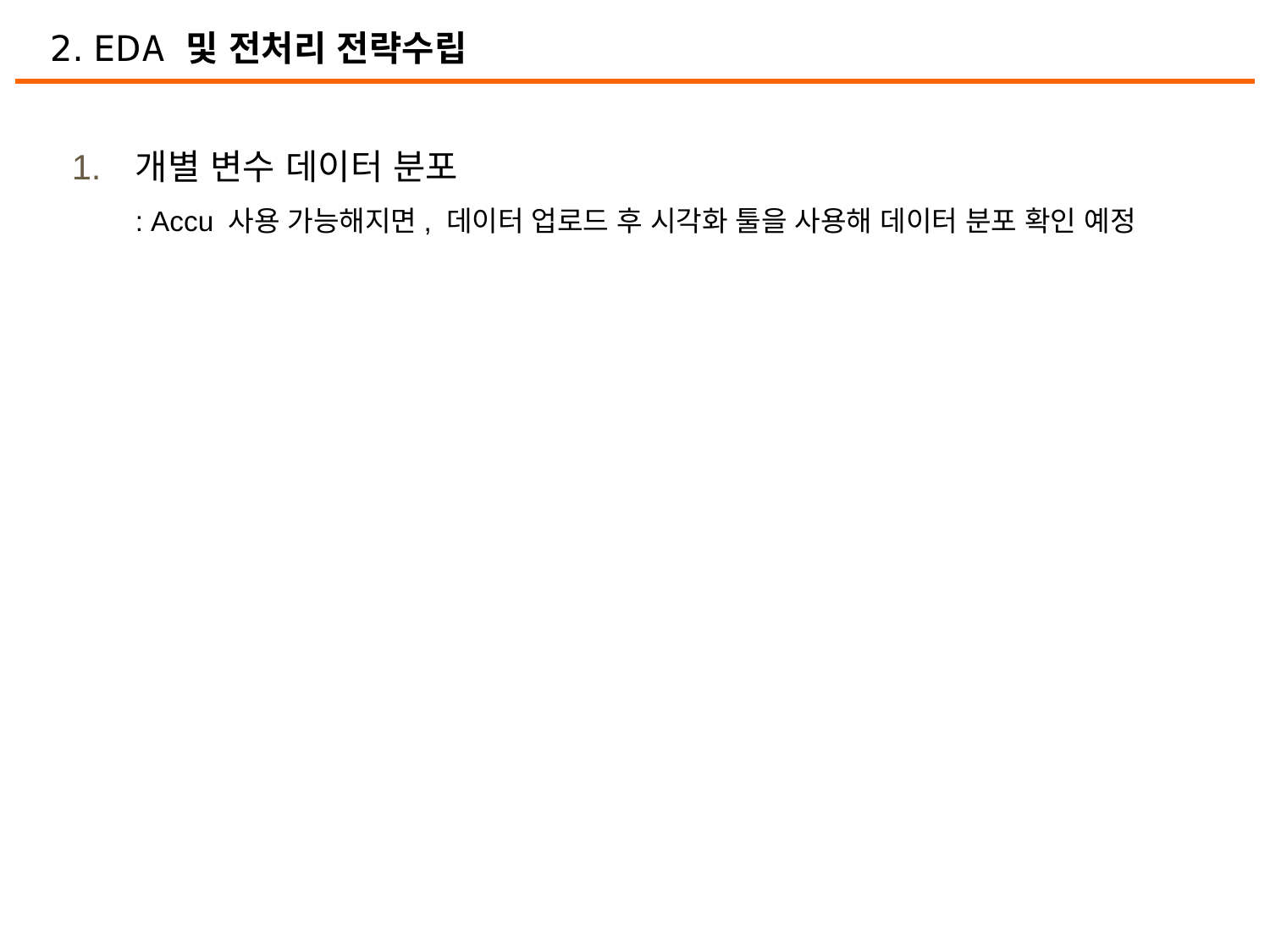

2. EDA 및 전처리 전략수립
개별 변수 데이터 분포
: Accu 사용 가능해지면, 데이터 업로드 후 시각화 툴을 사용해 데이터 분포 확인 예정